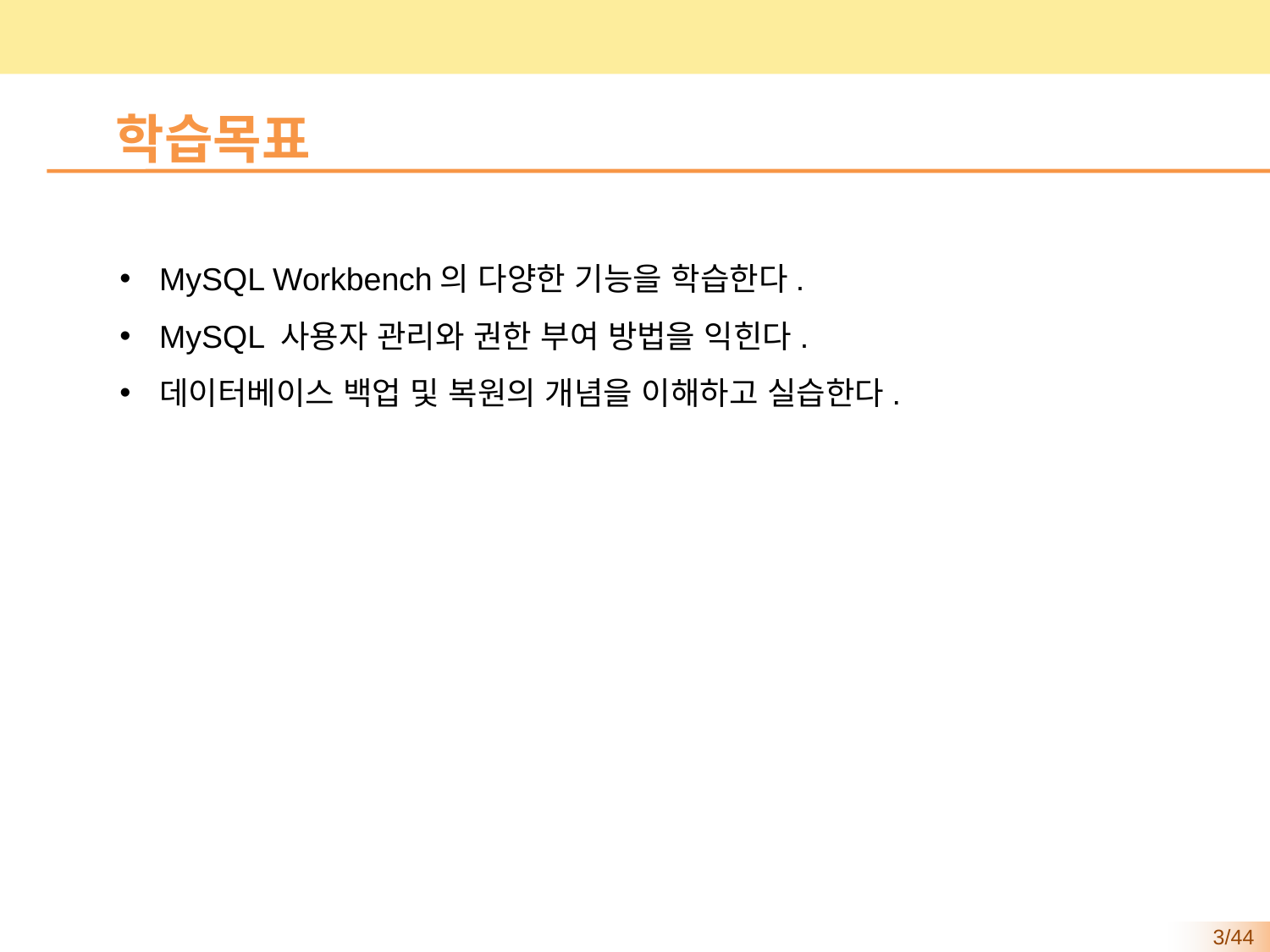

학습목표

MySQL Workbench의 다양한 기능을 학습한다.
MySQL 사용자 관리와 권한 부여 방법을 익힌다.
데이터베이스 백업 및 복원의 개념을 이해하고 실습한다.